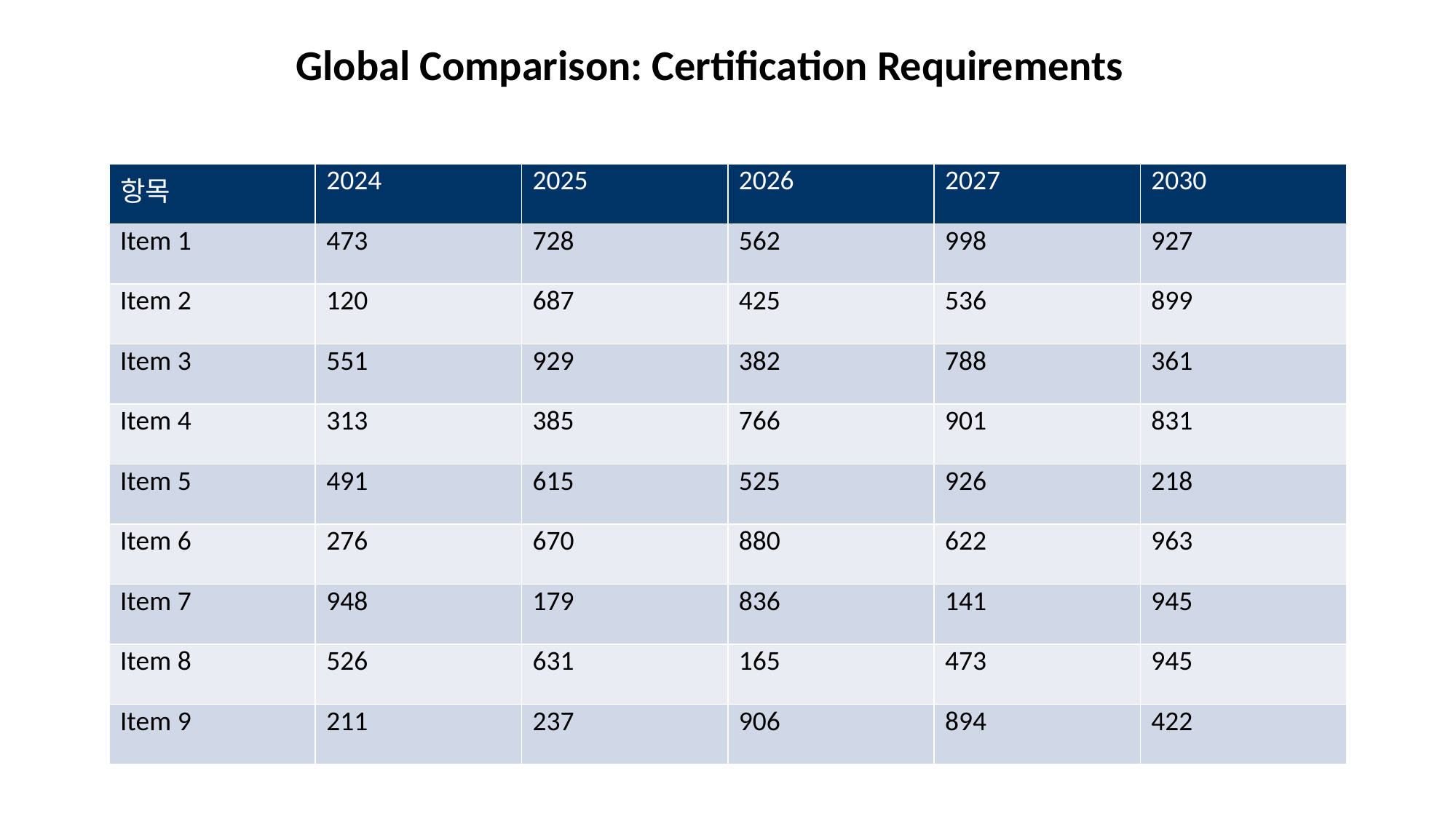

Global Comparison: Certification Requirements
#
| 항목 | 2024 | 2025 | 2026 | 2027 | 2030 |
| --- | --- | --- | --- | --- | --- |
| Item 1 | 473 | 728 | 562 | 998 | 927 |
| Item 2 | 120 | 687 | 425 | 536 | 899 |
| Item 3 | 551 | 929 | 382 | 788 | 361 |
| Item 4 | 313 | 385 | 766 | 901 | 831 |
| Item 5 | 491 | 615 | 525 | 926 | 218 |
| Item 6 | 276 | 670 | 880 | 622 | 963 |
| Item 7 | 948 | 179 | 836 | 141 | 945 |
| Item 8 | 526 | 631 | 165 | 473 | 945 |
| Item 9 | 211 | 237 | 906 | 894 | 422 |